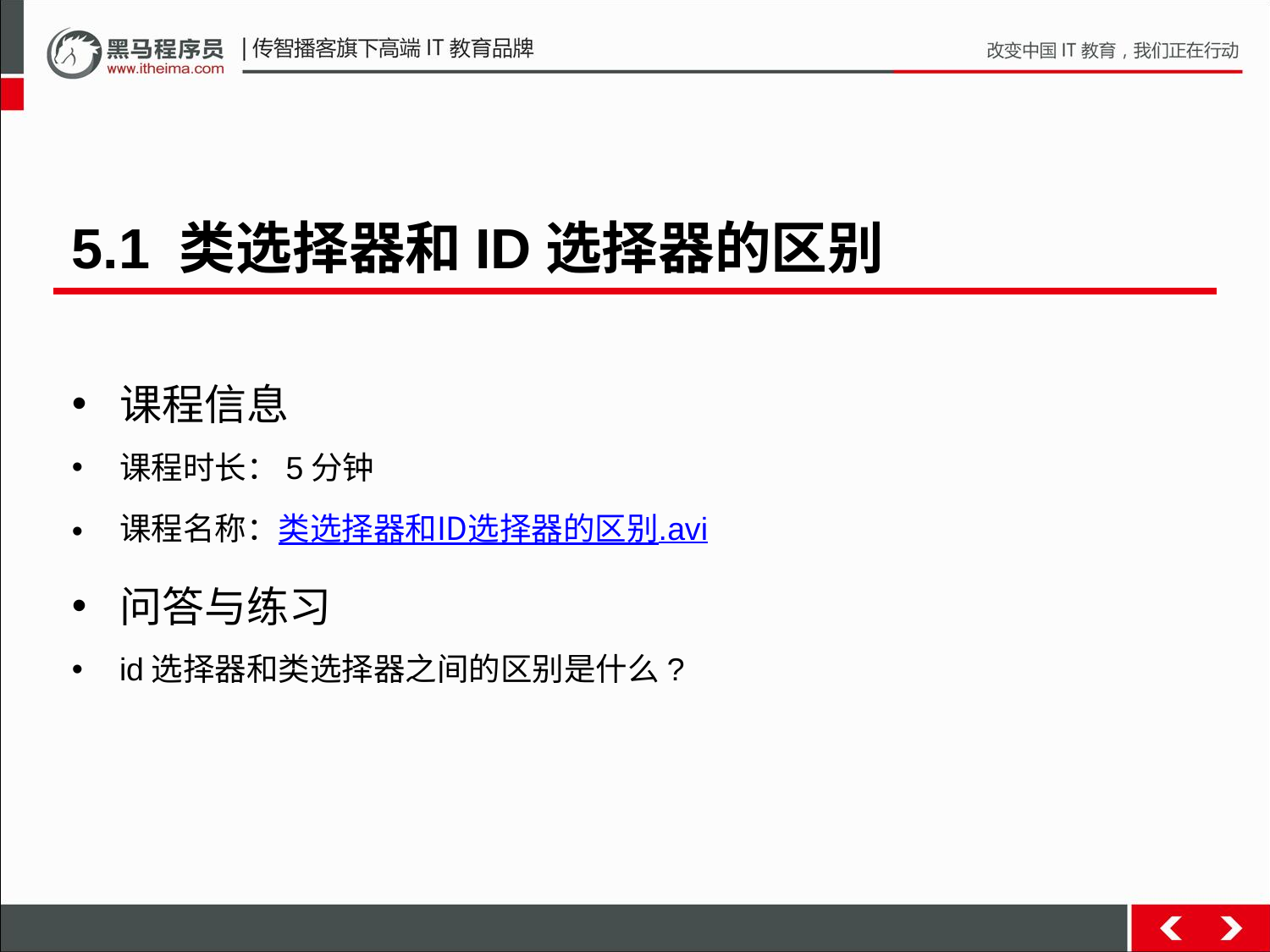

5.1 类选择器和ID选择器的区别
课程信息
课程时长：5分钟
课程名称：类选择器和ID选择器的区别.avi
问答与练习
id选择器和类选择器之间的区别是什么?